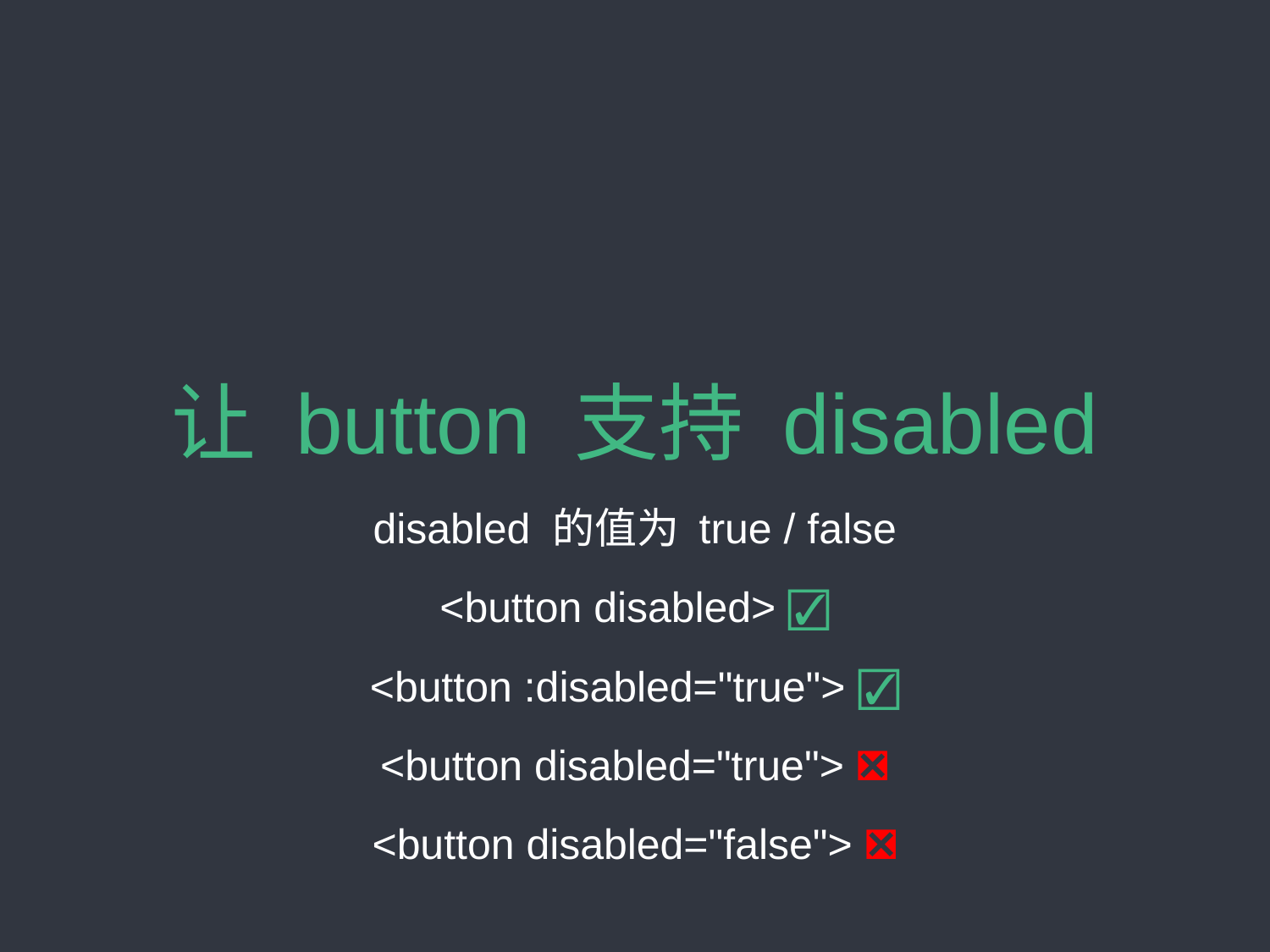

# 让 button 支持 disabled
disabled 的值为 true / false
<button disabled> ☑
<button :disabled="true"> ☑
<button disabled="true"> ❎
<button disabled="false"> ❎